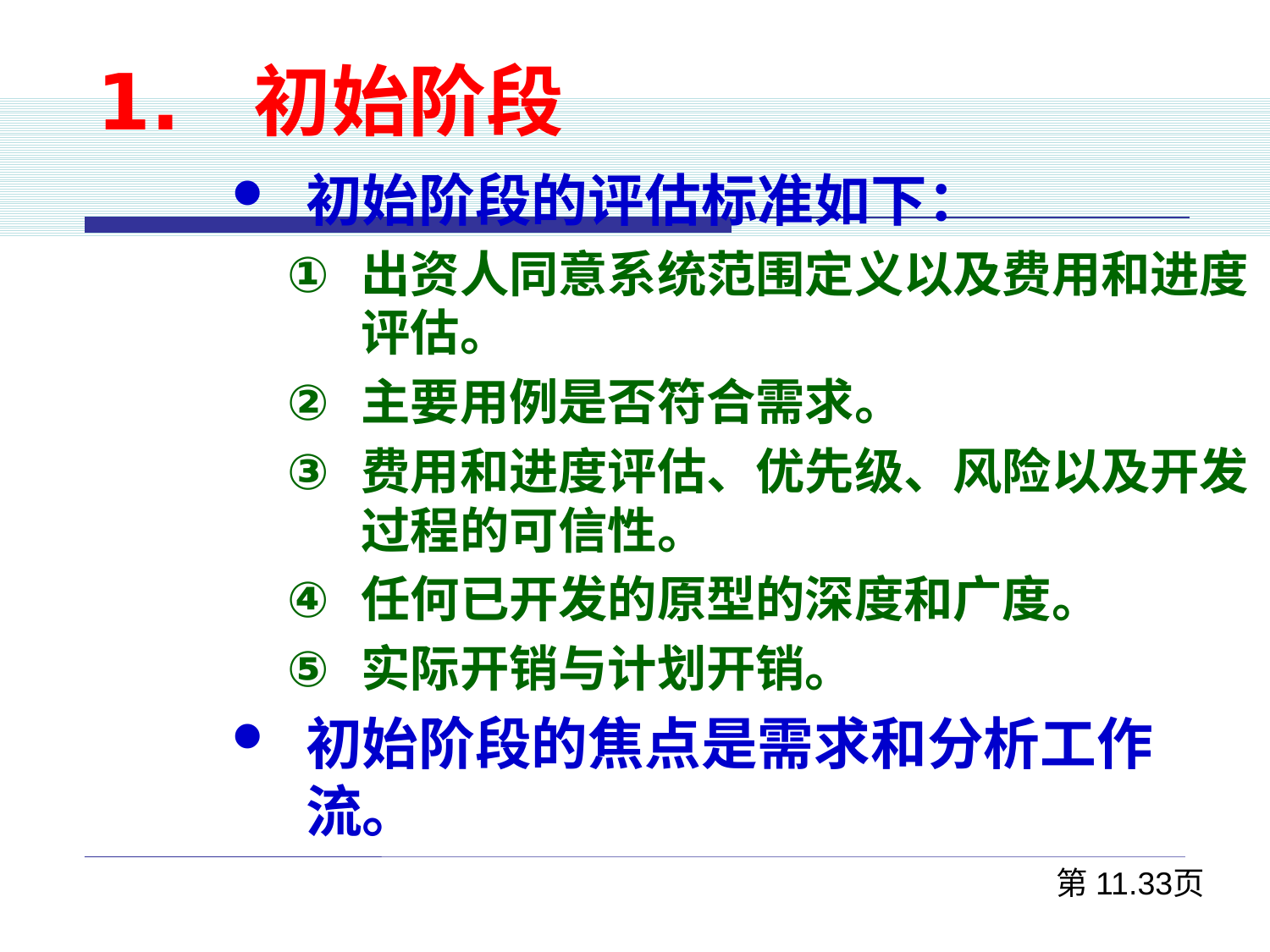

1.  初始阶段
初始阶段的评估标准如下：
出资人同意系统范围定义以及费用和进度评估。
主要用例是否符合需求。
费用和进度评估、优先级、风险以及开发过程的可信性。
任何已开发的原型的深度和广度。
实际开销与计划开销。
初始阶段的焦点是需求和分析工作流。
第11.33页